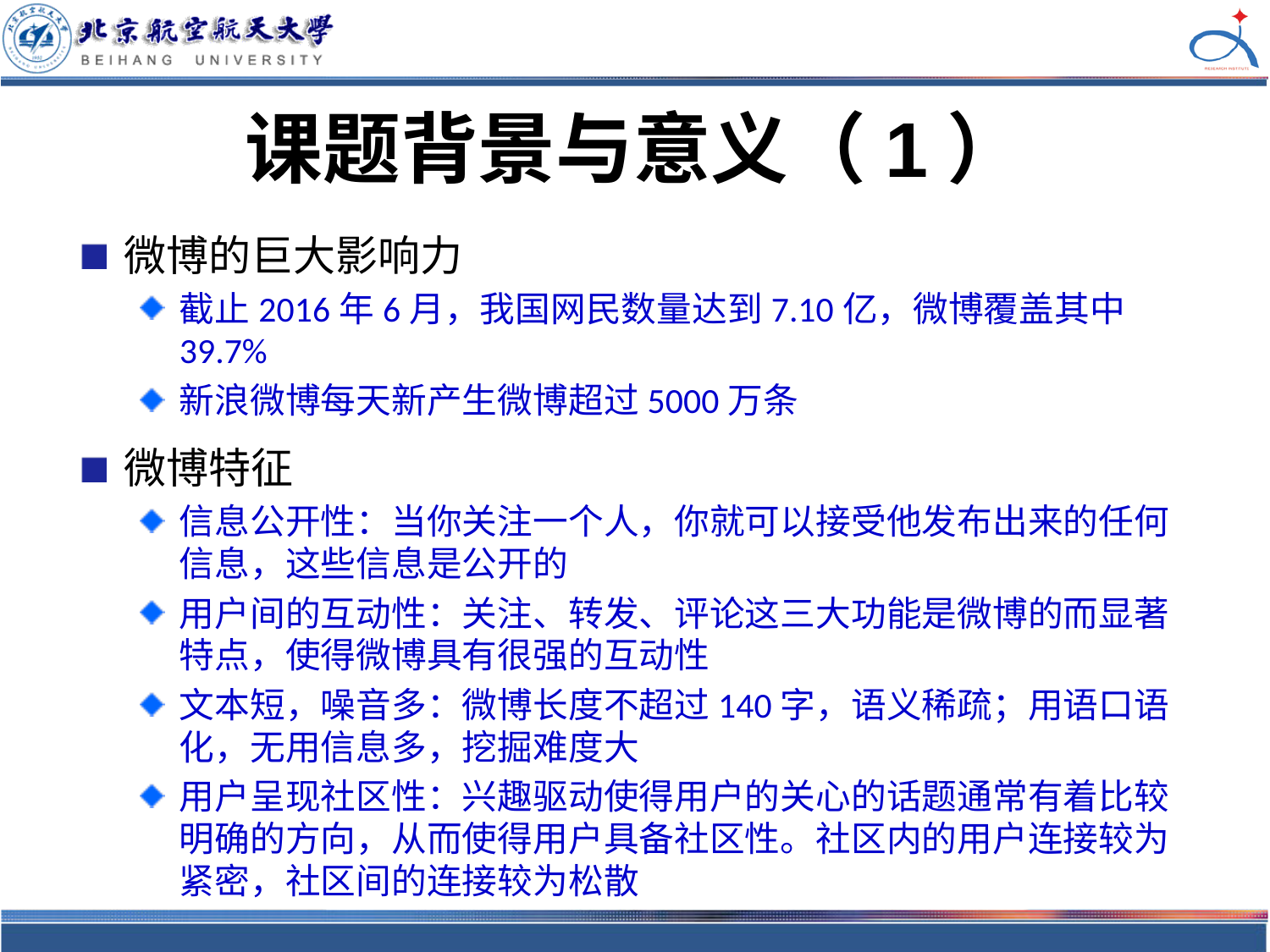

# 课题背景与意义（1）
微博的巨大影响力
截止2016年6月，我国网民数量达到7.10亿，微博覆盖其中39.7%
新浪微博每天新产生微博超过5000万条
微博特征
信息公开性：当你关注一个人，你就可以接受他发布出来的任何信息，这些信息是公开的
用户间的互动性：关注、转发、评论这三大功能是微博的而显著特点，使得微博具有很强的互动性
文本短，噪音多：微博长度不超过140字，语义稀疏；用语口语化，无用信息多，挖掘难度大
用户呈现社区性：兴趣驱动使得用户的关心的话题通常有着比较明确的方向，从而使得用户具备社区性。社区内的用户连接较为紧密，社区间的连接较为松散